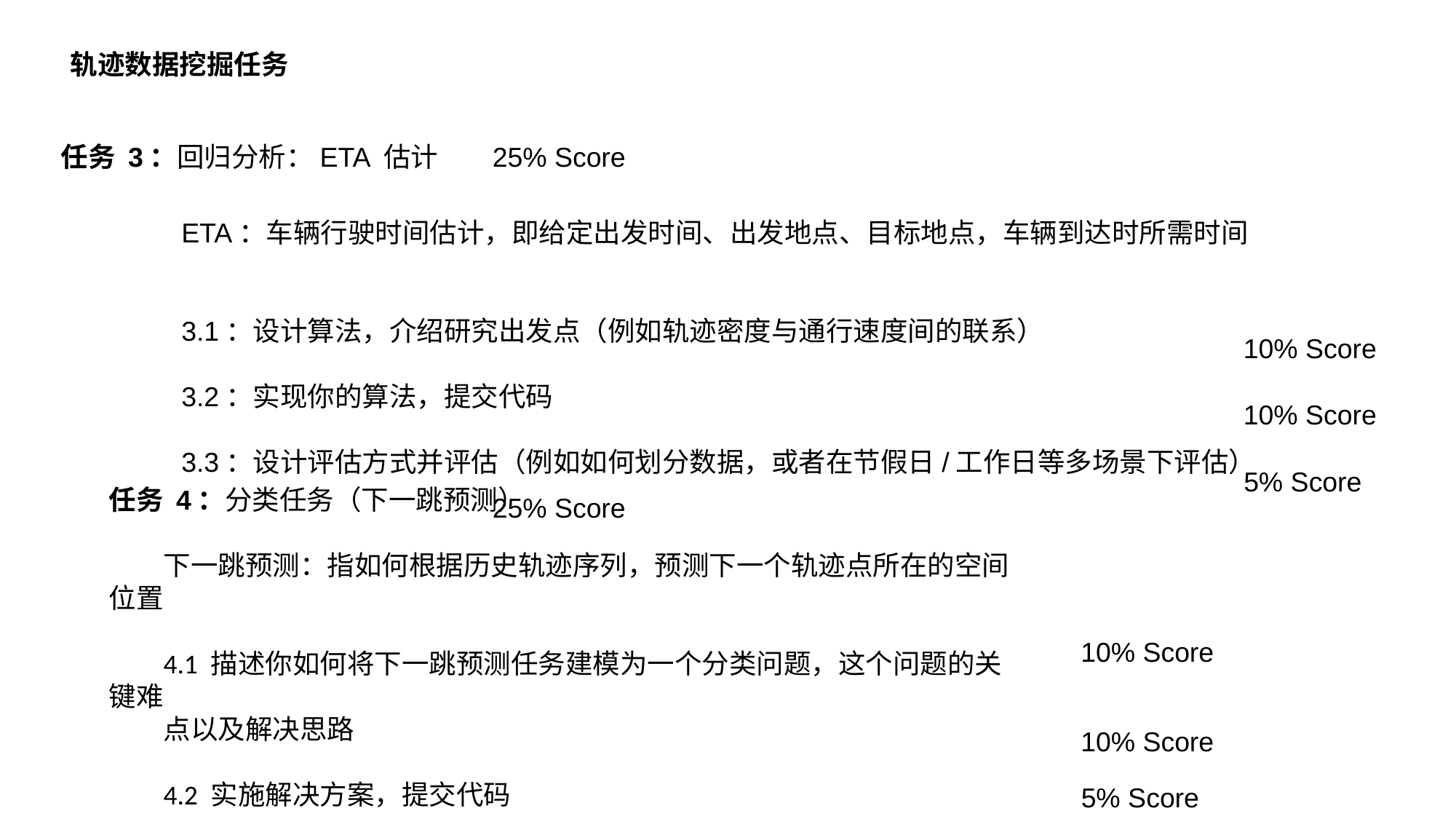

轨迹数据挖掘任务
任务 3：回归分析：ETA 估计
25% Score
ETA：车辆行驶时间估计，即给定出发时间、出发地点、目标地点，车辆到达时所需时间

3.1：设计算法，介绍研究出发点（例如轨迹密度与通行速度间的联系）

3.2：实现你的算法，提交代码

3.3：设计评估方式并评估（例如如何划分数据，或者在节假日/工作日等多场景下评估）
10% Score
10% Score
5% Score
任务 4：分类任务（下一跳预测）

下一跳预测：指如何根据历史轨迹序列，预测下一个轨迹点所在的空间位置

4.1 描述你如何将下一跳预测任务建模为一个分类问题，这个问题的关键难
点以及解决思路

4.2 实施解决方案，提交代码

4.3 给出你的评估结果
25% Score
10% Score
10% Score
5% Score